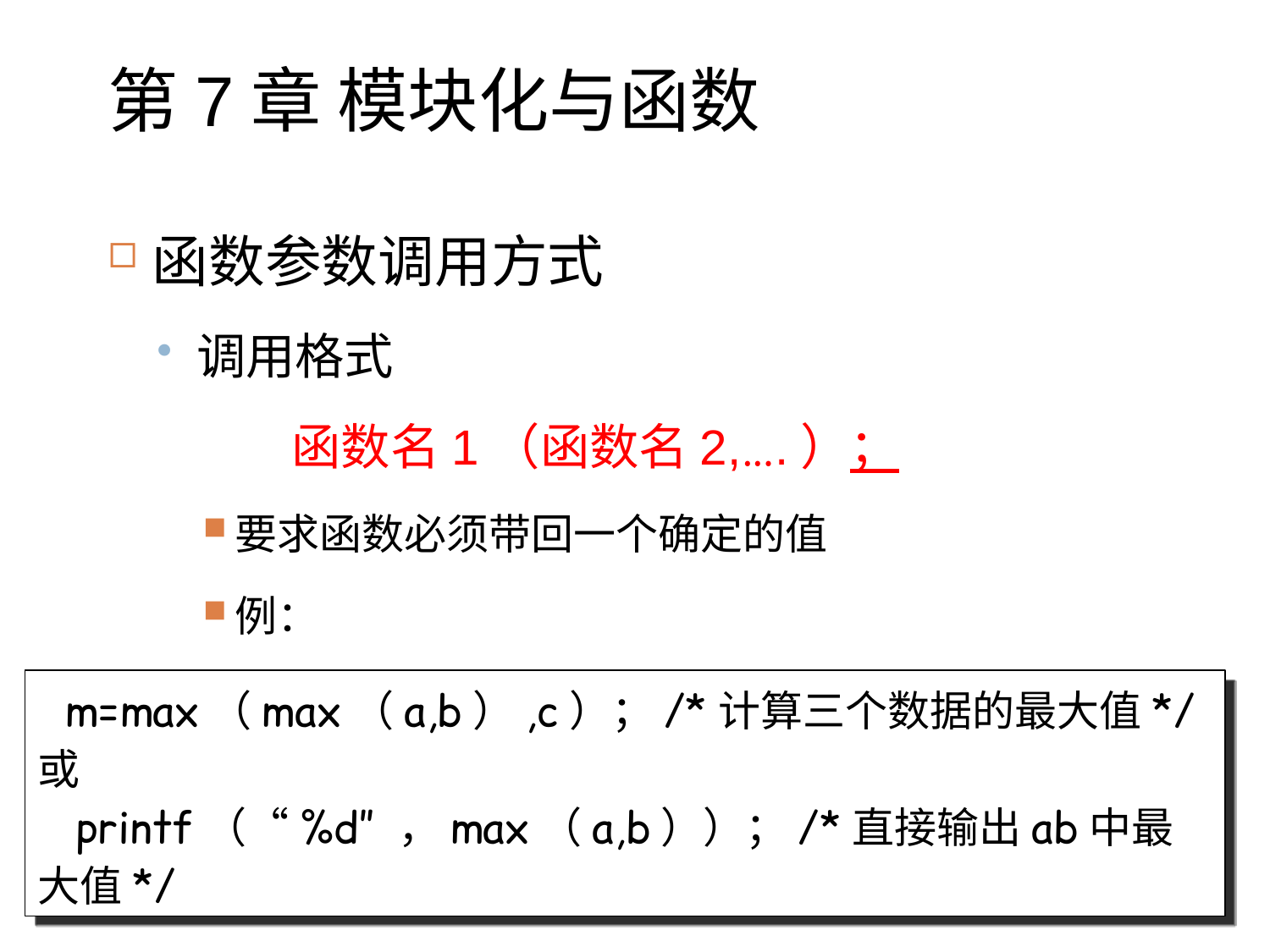

# 第7章 模块化与函数
函数参数调用方式
调用格式
       函数名1（函数名2,….）；
要求函数必须带回一个确定的值
例：
   m=max（max（a,b）,c）；/*计算三个数据的最大值*/
或
   printf（“%d” ，max（a,b））；/*直接输出ab中最大值*/